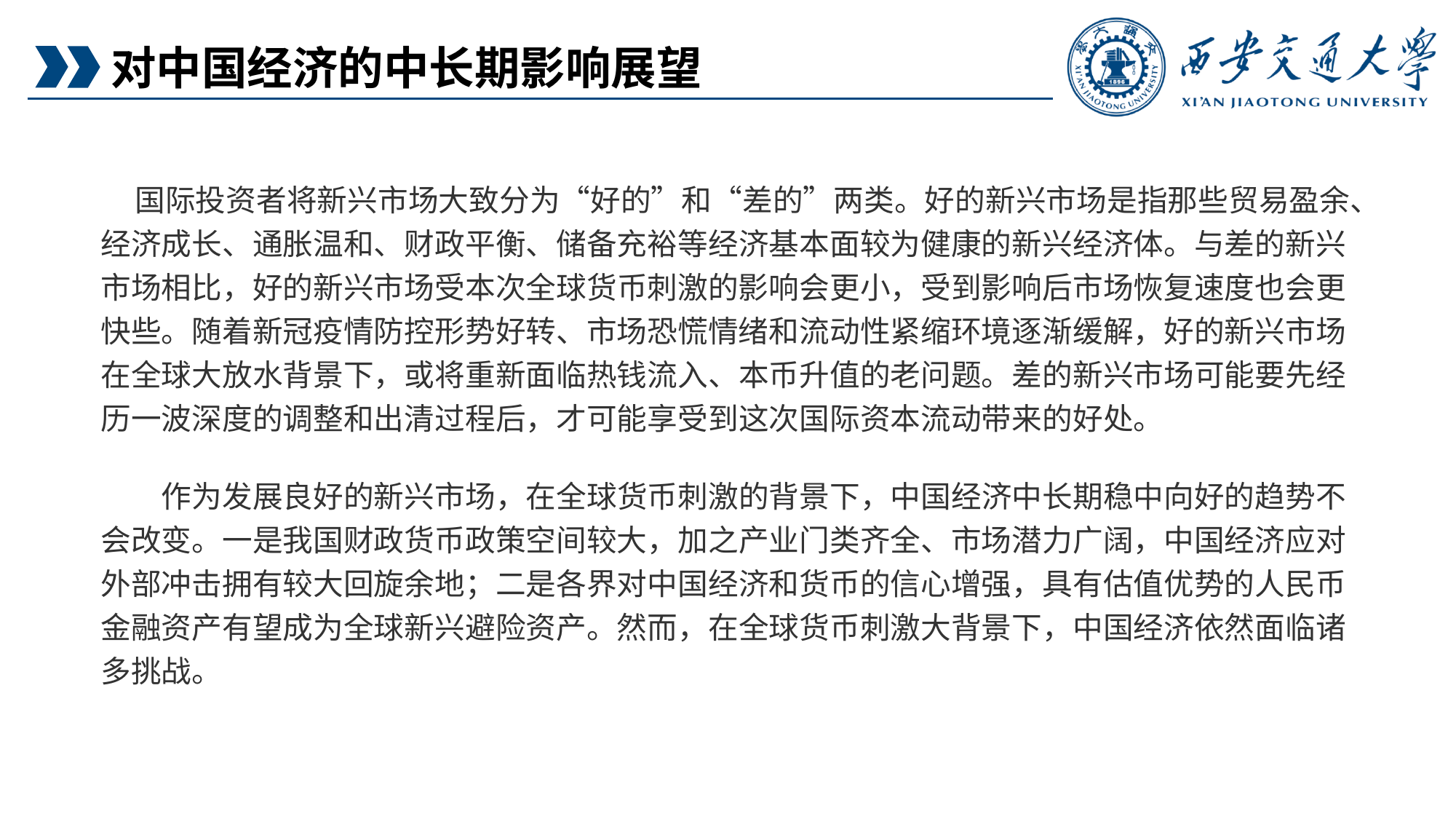

对中国经济的中长期影响展望

    国际投资者将新兴市场大致分为“好的”和“差的”两类。好的新兴市场是指那些贸易盈余、经济成长、通胀温和、财政平衡、储备充裕等经济基本面较为健康的新兴经济体。与差的新兴市场相比，好的新兴市场受本次全球货币刺激的影响会更小，受到影响后市场恢复速度也会更快些。随着新冠疫情防控形势好转、市场恐慌情绪和流动性紧缩环境逐渐缓解，好的新兴市场在全球大放水背景下，或将重新面临热钱流入、本币升值的老问题。差的新兴市场可能要先经历一波深度的调整和出清过程后，才可能享受到这次国际资本流动带来的好处。
　　作为发展良好的新兴市场，在全球货币刺激的背景下，中国经济中长期稳中向好的趋势不会改变。一是我国财政货币政策空间较大，加之产业门类齐全、市场潜力广阔，中国经济应对外部冲击拥有较大回旋余地；二是各界对中国经济和货币的信心增强，具有估值优势的人民币金融资产有望成为全球新兴避险资产。然而，在全球货币刺激大背景下，中国经济依然面临诸多挑战。